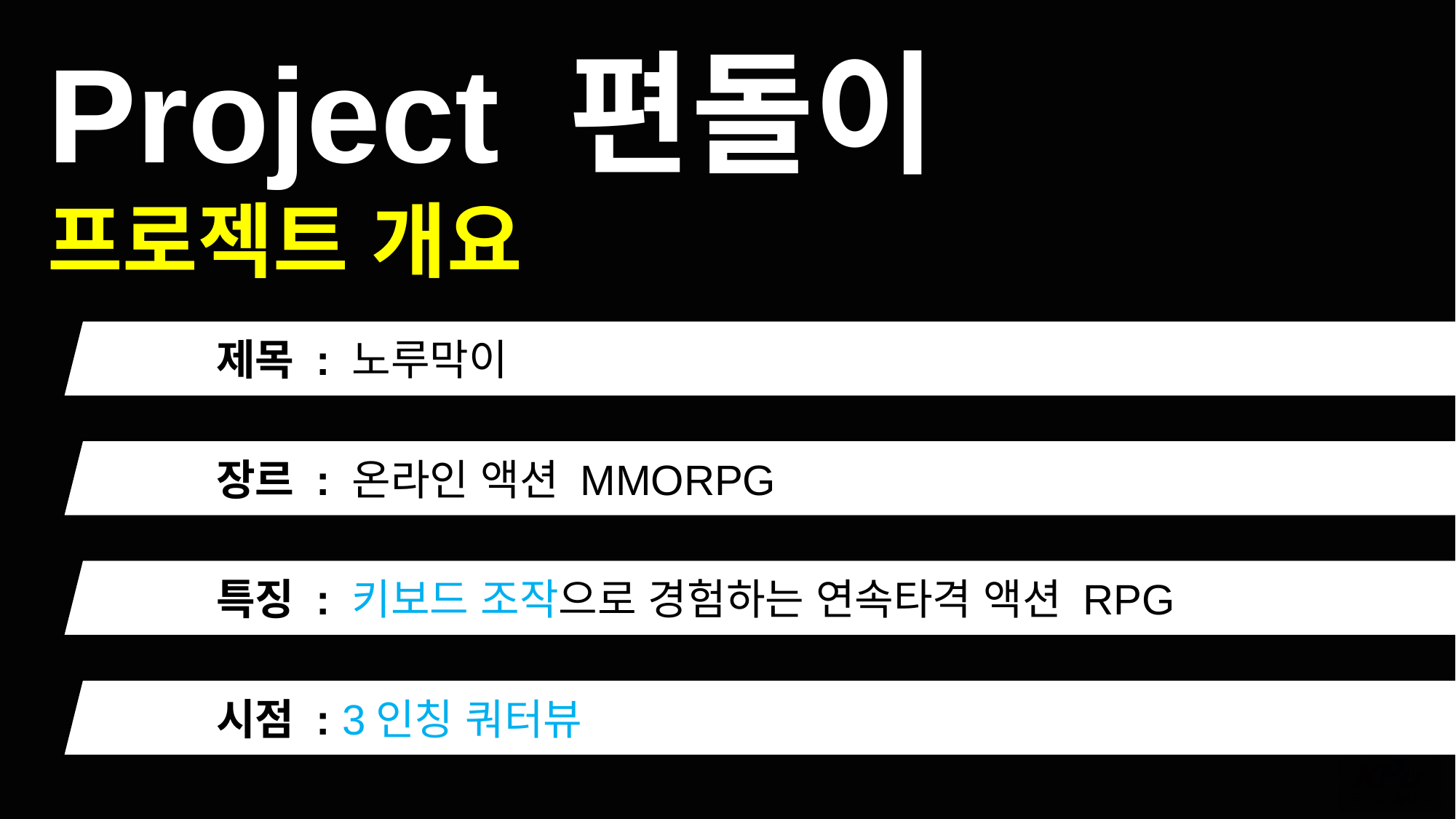

Project 편돌이
프로젝트 개요
제목 : 노루막이
장르 : 온라인 액션 MMORPG
특징 : 키보드 조작으로 경험하는 연속타격 액션 RPG
시점 : 3인칭 쿼터뷰